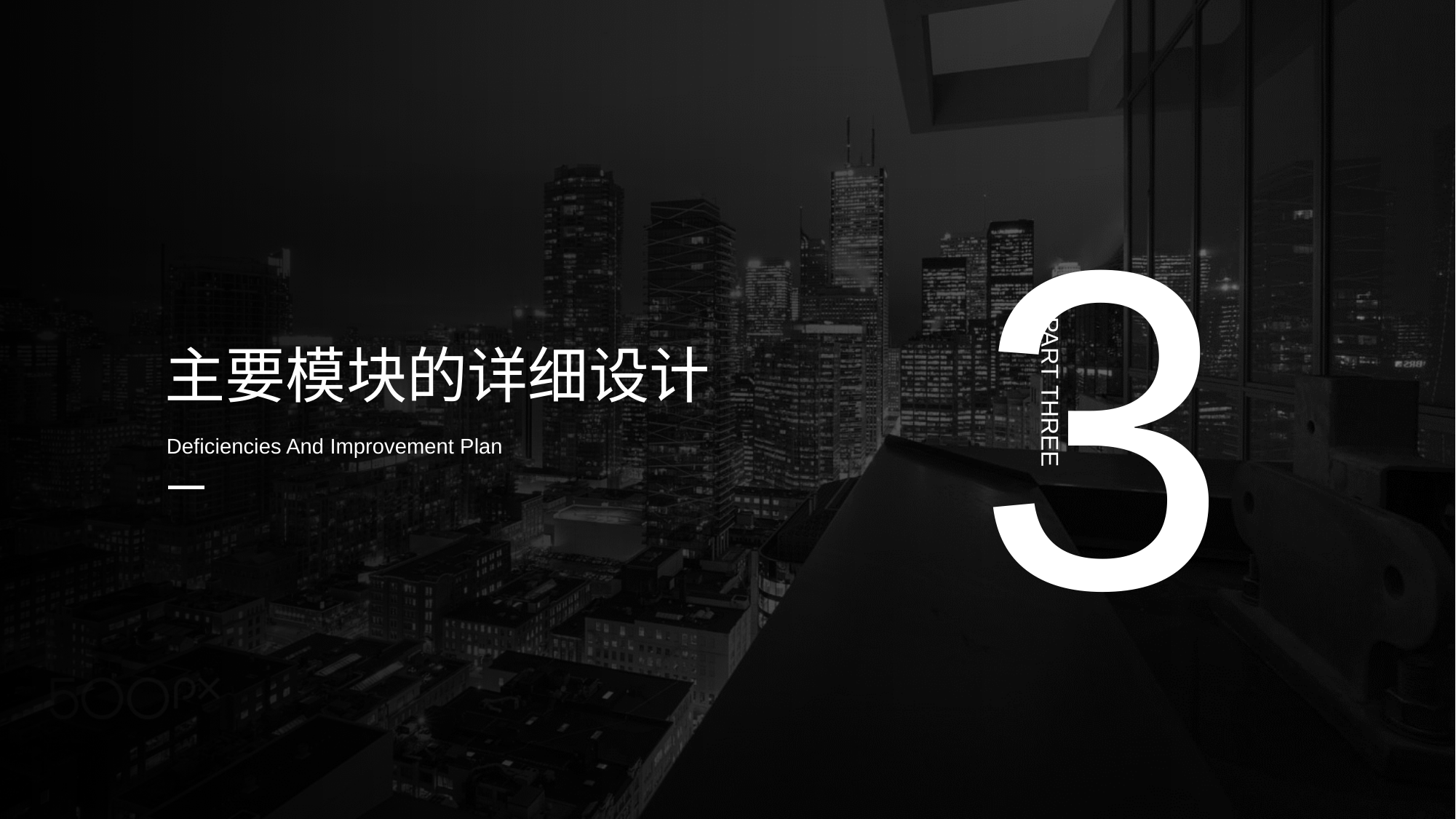

3
主要模块的详细设计
PART THREE
Deficiencies And Improvement Plan